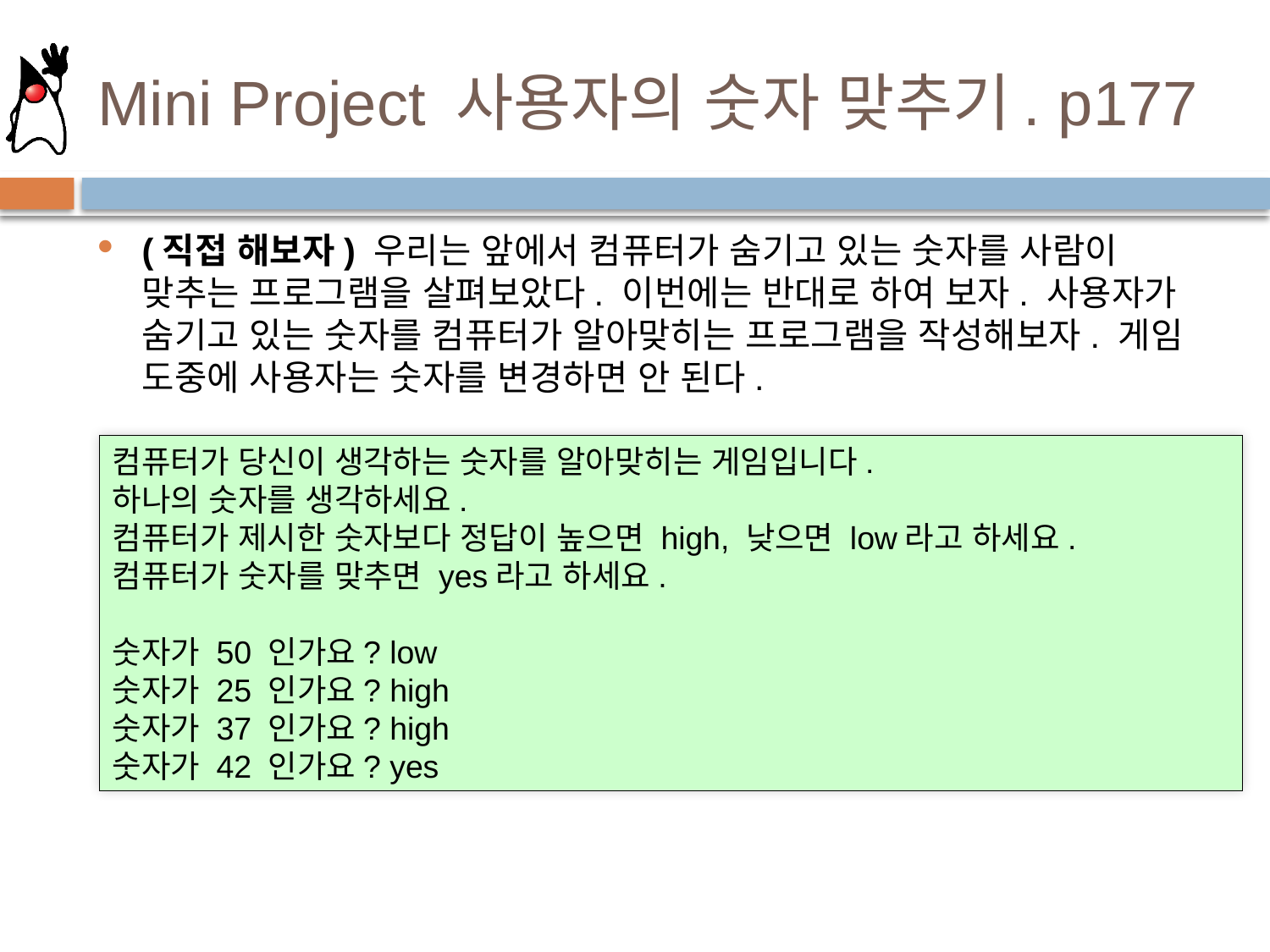

# Mini Project 사용자의 숫자 맞추기. p177
(직접 해보자) 우리는 앞에서 컴퓨터가 숨기고 있는 숫자를 사람이 맞추는 프로그램을 살펴보았다. 이번에는 반대로 하여 보자. 사용자가 숨기고 있는 숫자를 컴퓨터가 알아맞히는 프로그램을 작성해보자. 게임 도중에 사용자는 숫자를 변경하면 안 된다.
컴퓨터가 당신이 생각하는 숫자를 알아맞히는 게임입니다.
하나의 숫자를 생각하세요.
컴퓨터가 제시한 숫자보다 정답이 높으면 high, 낮으면 low라고 하세요.
컴퓨터가 숫자를 맞추면 yes라고 하세요.

숫자가 50 인가요? low
숫자가 25 인가요? high
숫자가 37 인가요? high
숫자가 42 인가요? yes